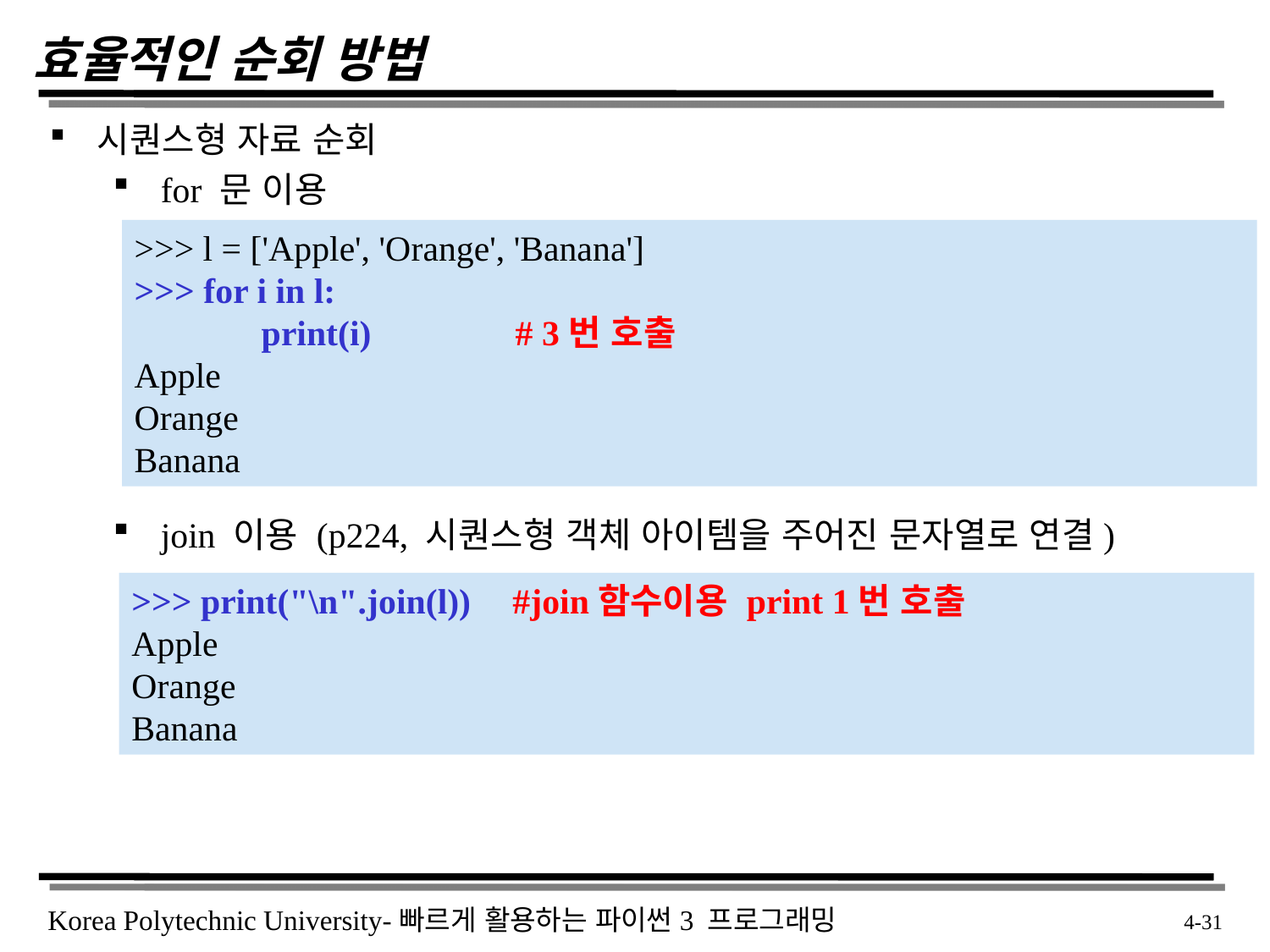

# 효율적인 순회 방법
시퀀스형 자료 순회
for 문 이용

join 이용 (p224, 시퀀스형 객체 아이템을 주어진 문자열로 연결)

>>> l = ['Apple', 'Orange', 'Banana']
>>> for i in l:
	print(i)		# 3번 호출
Apple
Orange
Banana
>>> print("\n".join(l)) 	#join함수이용 print 1번 호출
Apple
Orange
Banana
 4-31